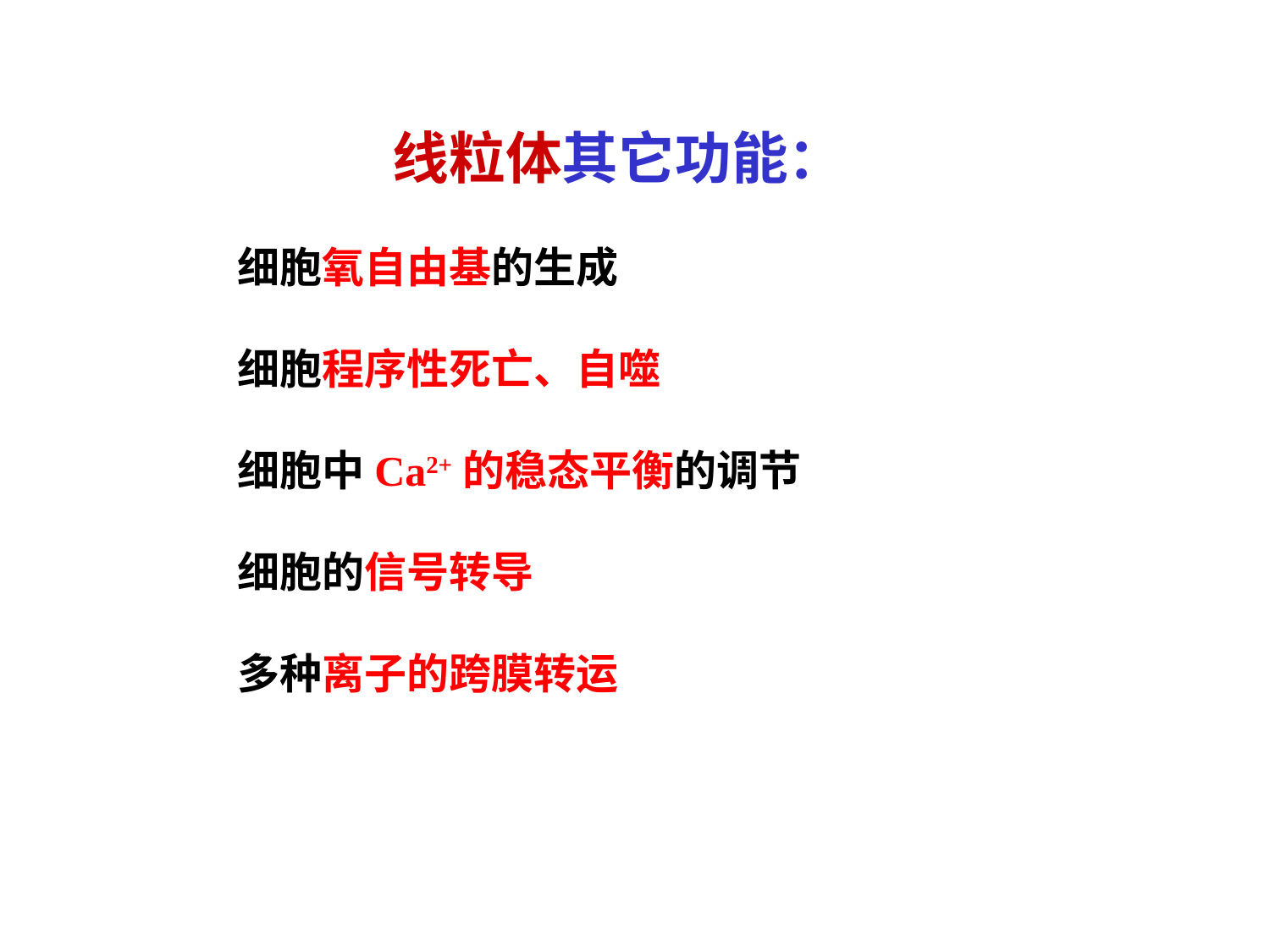

线粒体其它功能：

细胞氧自由基的生成

细胞程序性死亡、自噬

细胞中Ca2+的稳态平衡的调节

细胞的信号转导

多种离子的跨膜转运